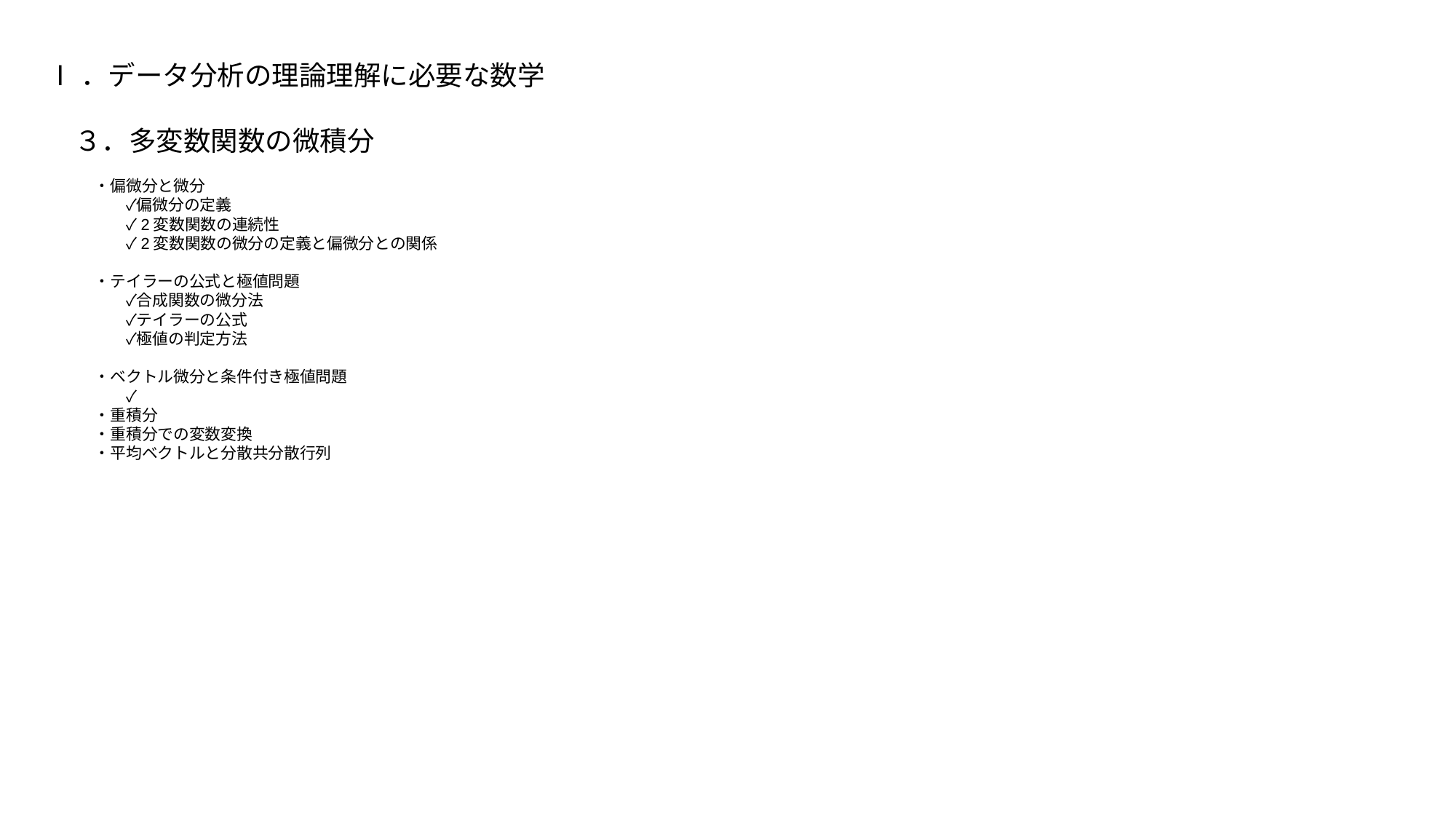

Ⅰ．データ分析の理論理解に必要な数学

　３．多変数関数の微積分

　　　・偏微分と微分
　　　　　✓偏微分の定義
　　　　　✓2変数関数の連続性
　　　　　✓2変数関数の微分の定義と偏微分との関係

　　　・テイラーの公式と極値問題
　　　　　✓合成関数の微分法
　　　　　✓テイラーの公式
　　　　　✓極値の判定方法

　　　・ベクトル微分と条件付き極値問題
　　　　　✓
　　　・重積分
　　　・重積分での変数変換
　　　・平均ベクトルと分散共分散行列